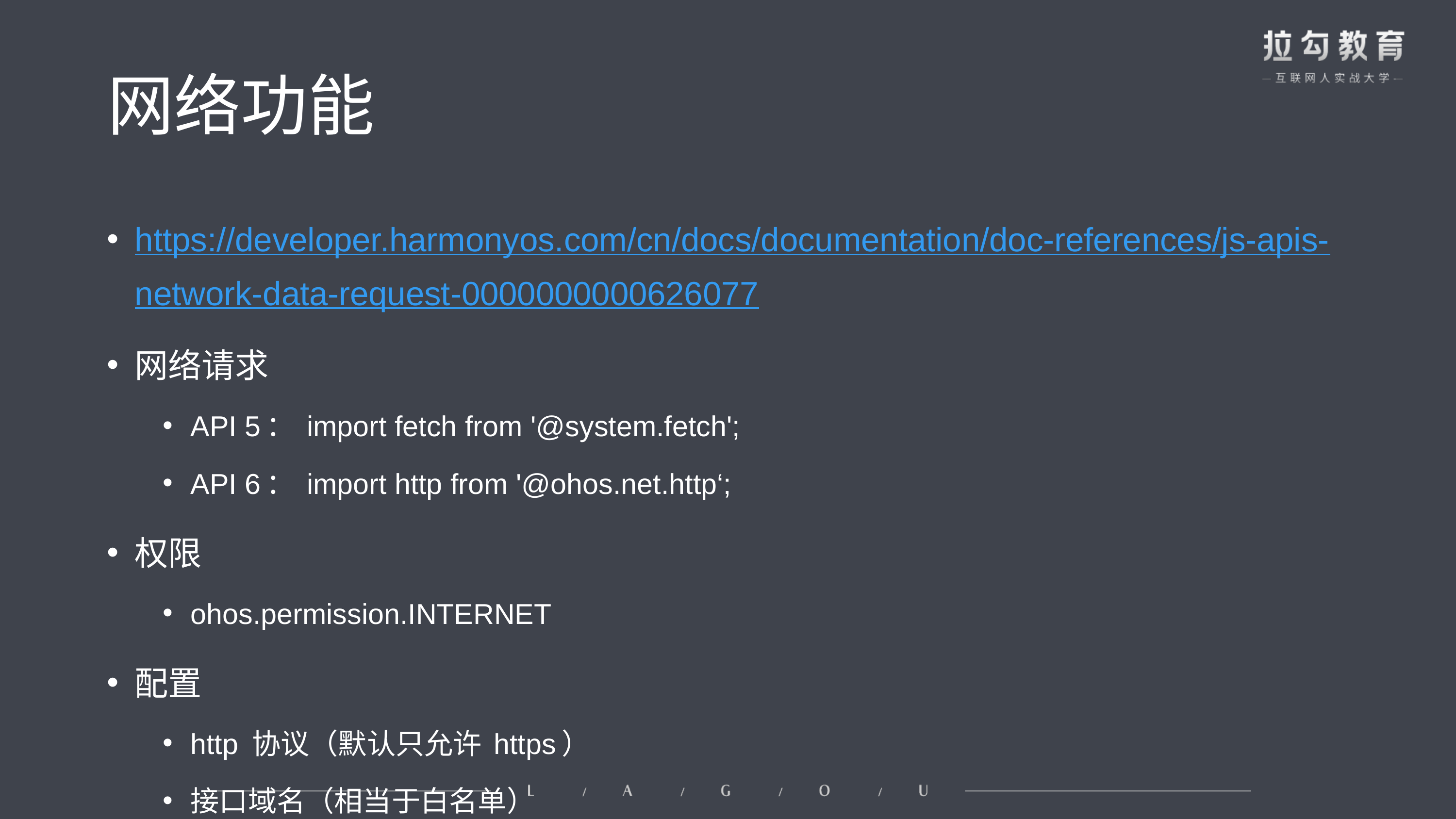

# 网络功能
https://developer.harmonyos.com/cn/docs/documentation/doc-references/js-apis-network-data-request-0000000000626077
网络请求
API 5： import fetch from '@system.fetch';
API 6： import http from '@ohos.net.http‘;
权限
ohos.permission.INTERNET
配置
http 协议（默认只允许 https）
接口域名（相当于白名单）